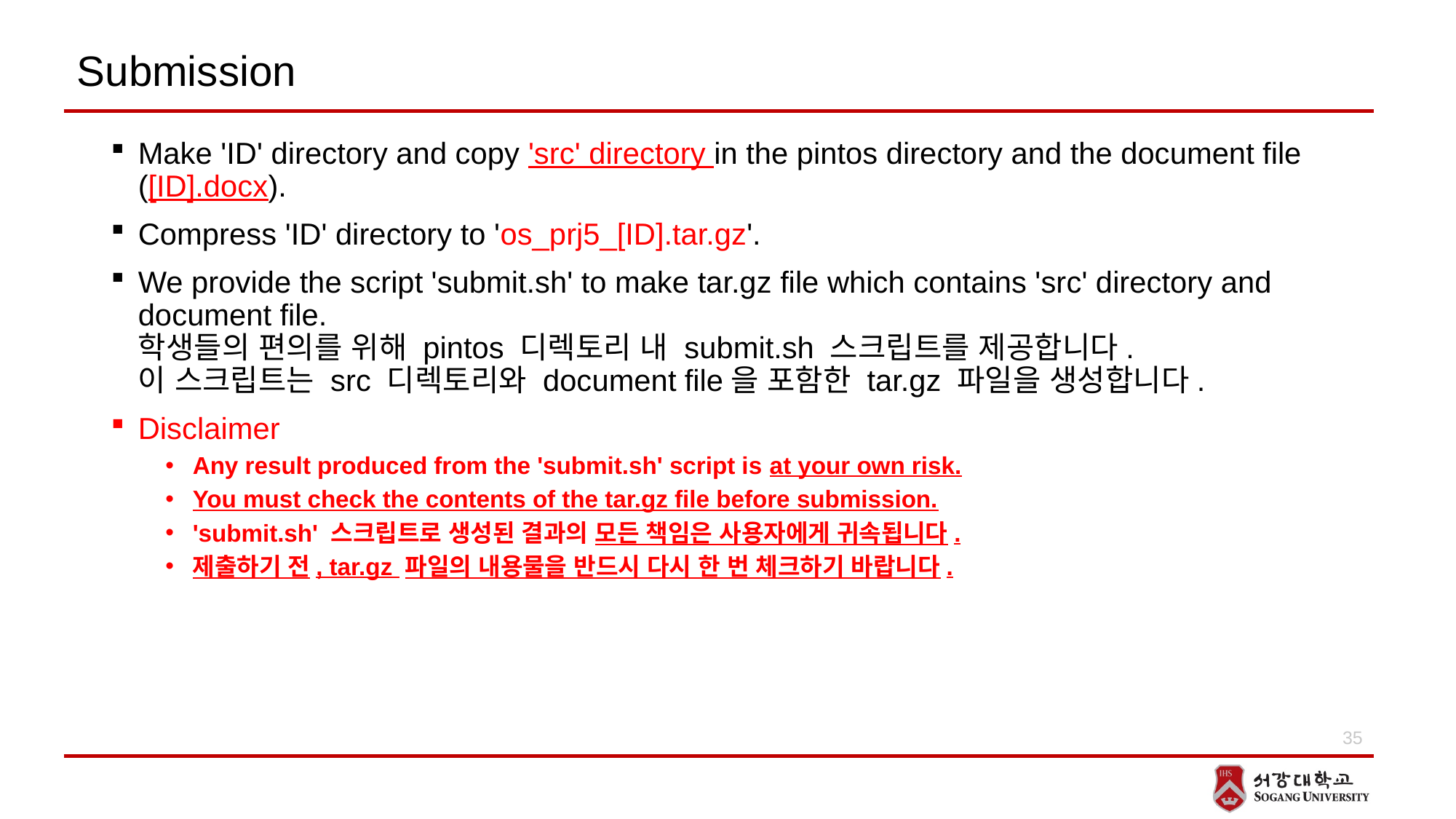

# Submission
Make 'ID' directory and copy 'src' directory in the pintos directory and the document file ([ID].docx).
Compress 'ID' directory to 'os_prj5_[ID].tar.gz'.
We provide the script 'submit.sh' to make tar.gz file which contains 'src' directory and document file.
학생들의 편의를 위해 pintos 디렉토리 내 submit.sh 스크립트를 제공합니다.
이 스크립트는 src 디렉토리와 document file을 포함한 tar.gz 파일을 생성합니다.
Disclaimer
Any result produced from the 'submit.sh' script is at your own risk.
You must check the contents of the tar.gz file before submission.
'submit.sh' 스크립트로 생성된 결과의 모든 책임은 사용자에게 귀속됩니다.
제출하기 전, tar.gz 파일의 내용물을 반드시 다시 한 번 체크하기 바랍니다.
35